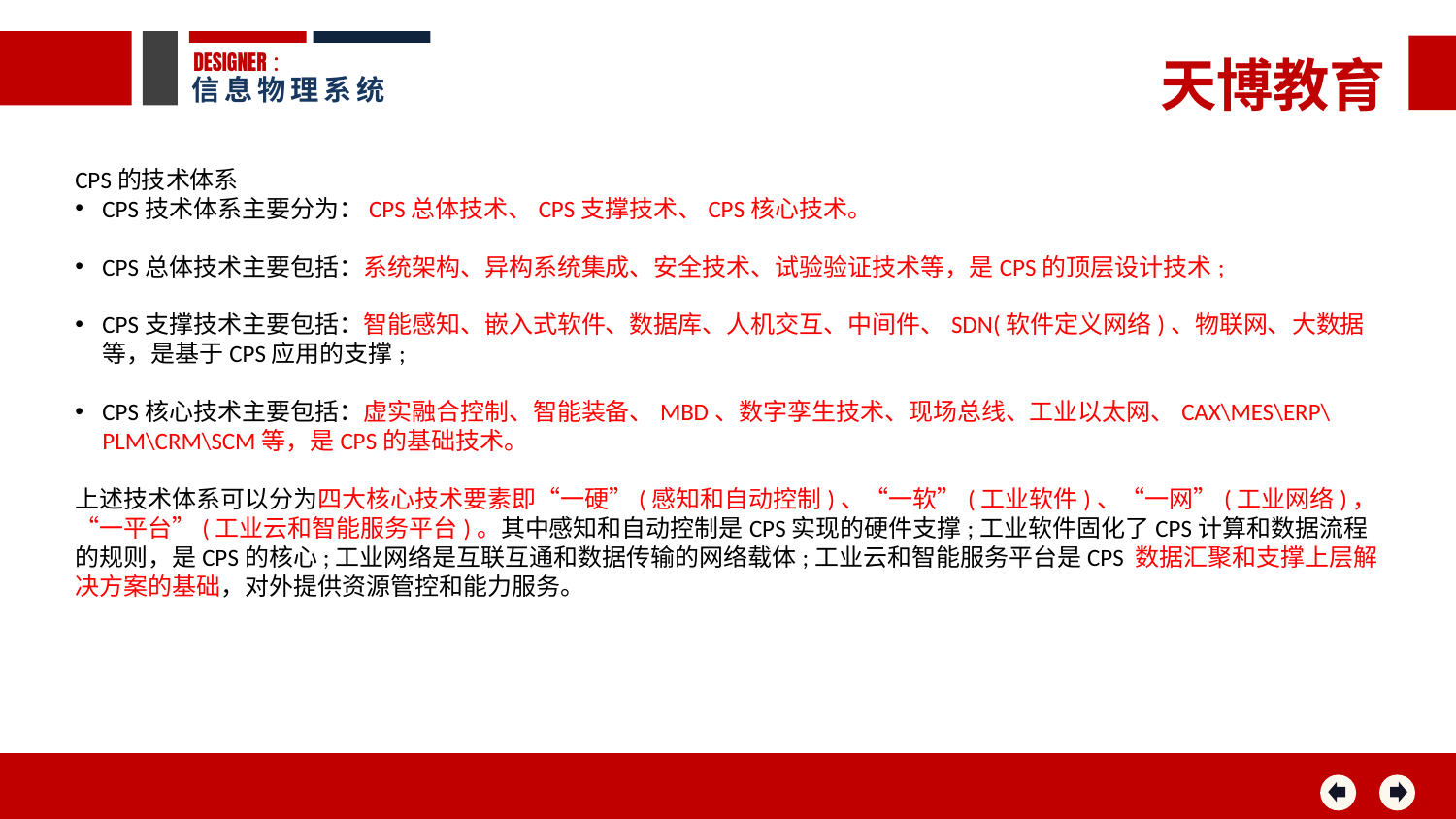

天博教育
DESIGNER：
信息物理系统
CPS的技术体系
CPS技术体系主要分为：CPS总体技术、CPS支撑技术、CPS核心技术。

CPS总体技术主要包括：系统架构、异构系统集成、安全技术、试验验证技术等，是CPS的顶层设计技术;

CPS支撑技术主要包括：智能感知、嵌入式软件、数据库、人机交互、中间件、SDN(软件定义网络)、物联网、大数据等，是基于CPS应用的支撑;

CPS核心技术主要包括：虚实融合控制、智能装备、MBD、数字孪生技术、现场总线、工业以太网、CAX\MES\ERP\PLM\CRM\SCM等，是CPS的基础技术。

上述技术体系可以分为四大核心技术要素即“一硬”(感知和自动控制)、“一软”(工业软件)、“一网”(工业网络)，“一平台”(工业云和智能服务平台)。其中感知和自动控制是CPS实现的硬件支撑;工业软件固化了CPS计算和数据流程的规则，是CPS的核心;工业网络是互联互通和数据传输的网络载体;工业云和智能服务平台是CPS 数据汇聚和支撑上层解决方案的基础，对外提供资源管控和能力服务。